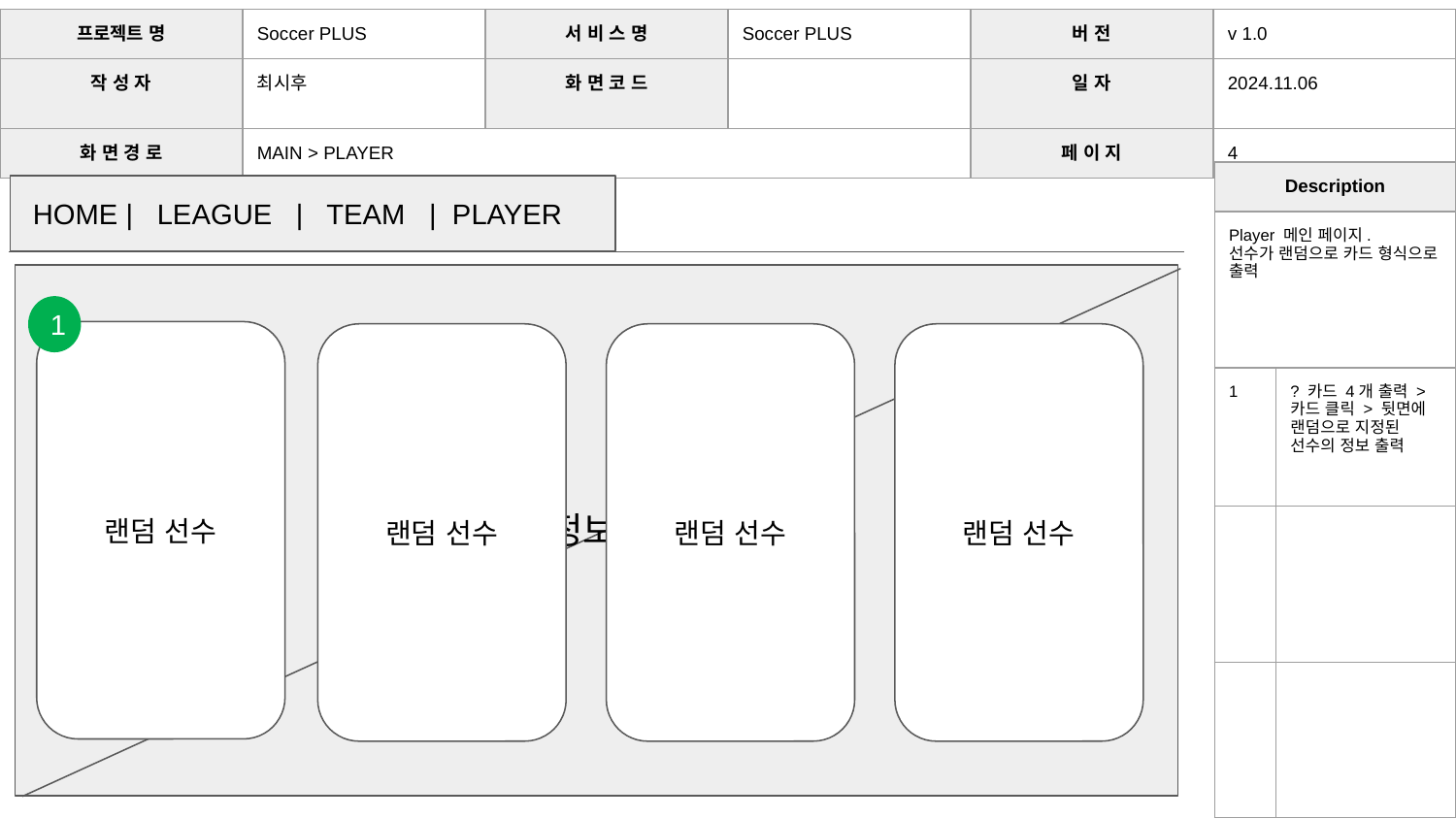

| 프로젝트 명 | Soccer PLUS | 서 비 스 명 | Soccer PLUS | 버 전 | v 1.0 |
| --- | --- | --- | --- | --- | --- |
| 작 성 자 | 최시후 | 화 면 코 드 |  | 일 자 | 2024.11.06 |
| 화 면 경 로 | MAIN > PLAYER |  |  | 페 이 지 | 4 |
| Description |  |
| --- | --- |
| Player 메인 페이지. 선수가 랜덤으로 카드 형식으로 출력 |  |
| 1 | ? 카드 4개 출력 > 카드 클릭 > 뒷면에 랜덤으로 지정된 선수의 정보 출력 |
|  |  |
|  |  |
 HOME |   LEAGUE   |   TEAM   |  PLAYER

1
랜덤 선수
랜덤 선수
랜덤 선수
랜덤 선수
선수 정보 랜덤